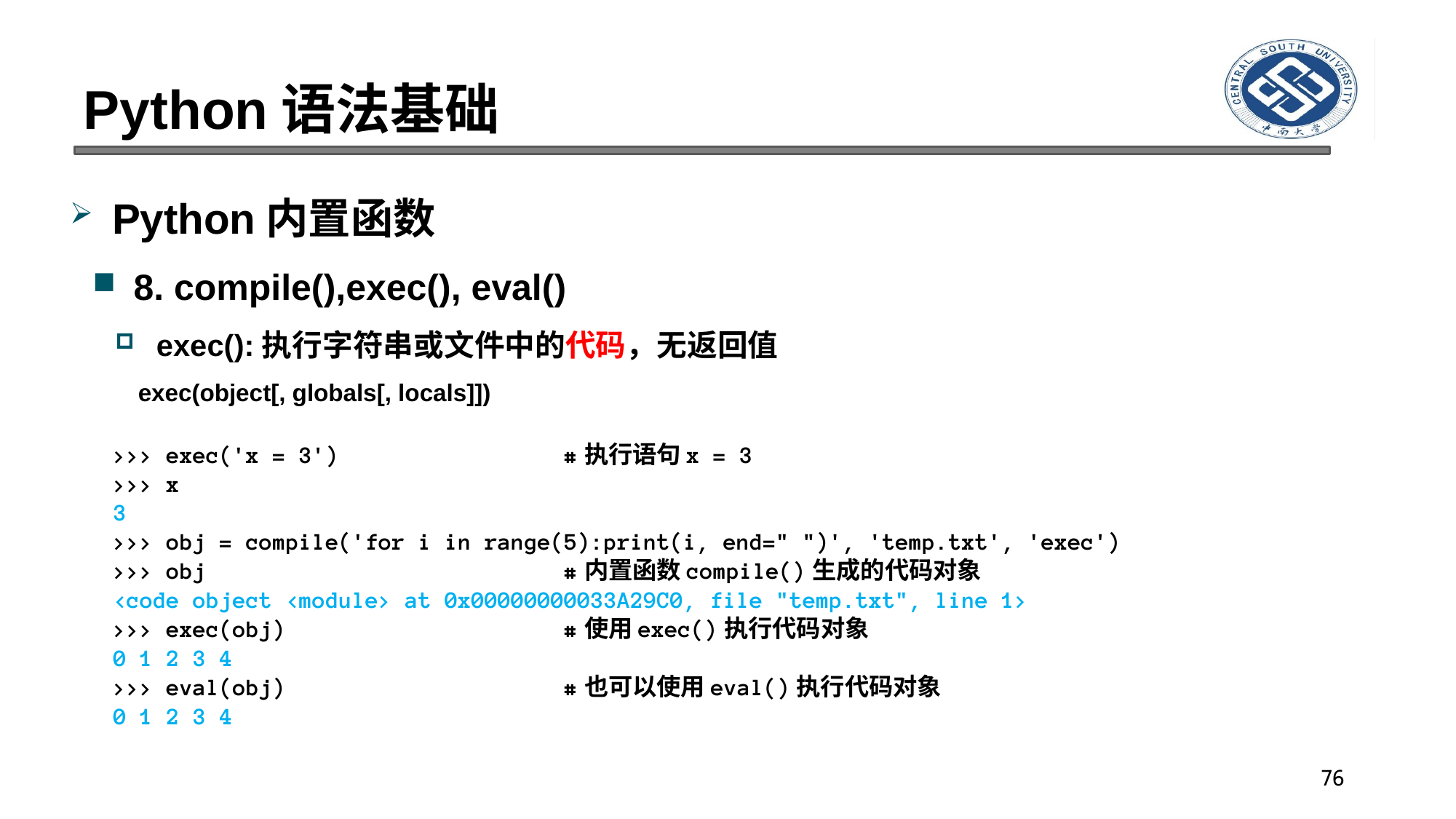

# Python语法基础
Python内置函数
8. compile(),exec(), eval()
exec():执行字符串或文件中的代码，无返回值
exec(object[, globals[, locals]])

>>> exec('x = 3')                 #执行语句x = 3
>>> x
3
>>> obj = compile('for i in range(5):print(i, end=" ")', 'temp.txt', 'exec')
>>> obj                           #内置函数compile()生成的代码对象
<code object <module> at 0x00000000033A29C0, file "temp.txt", line 1>
>>> exec(obj)                     #使用exec()执行代码对象
0 1 2 3 4
>>> eval(obj)                     #也可以使用eval()执行代码对象
0 1 2 3 4

76